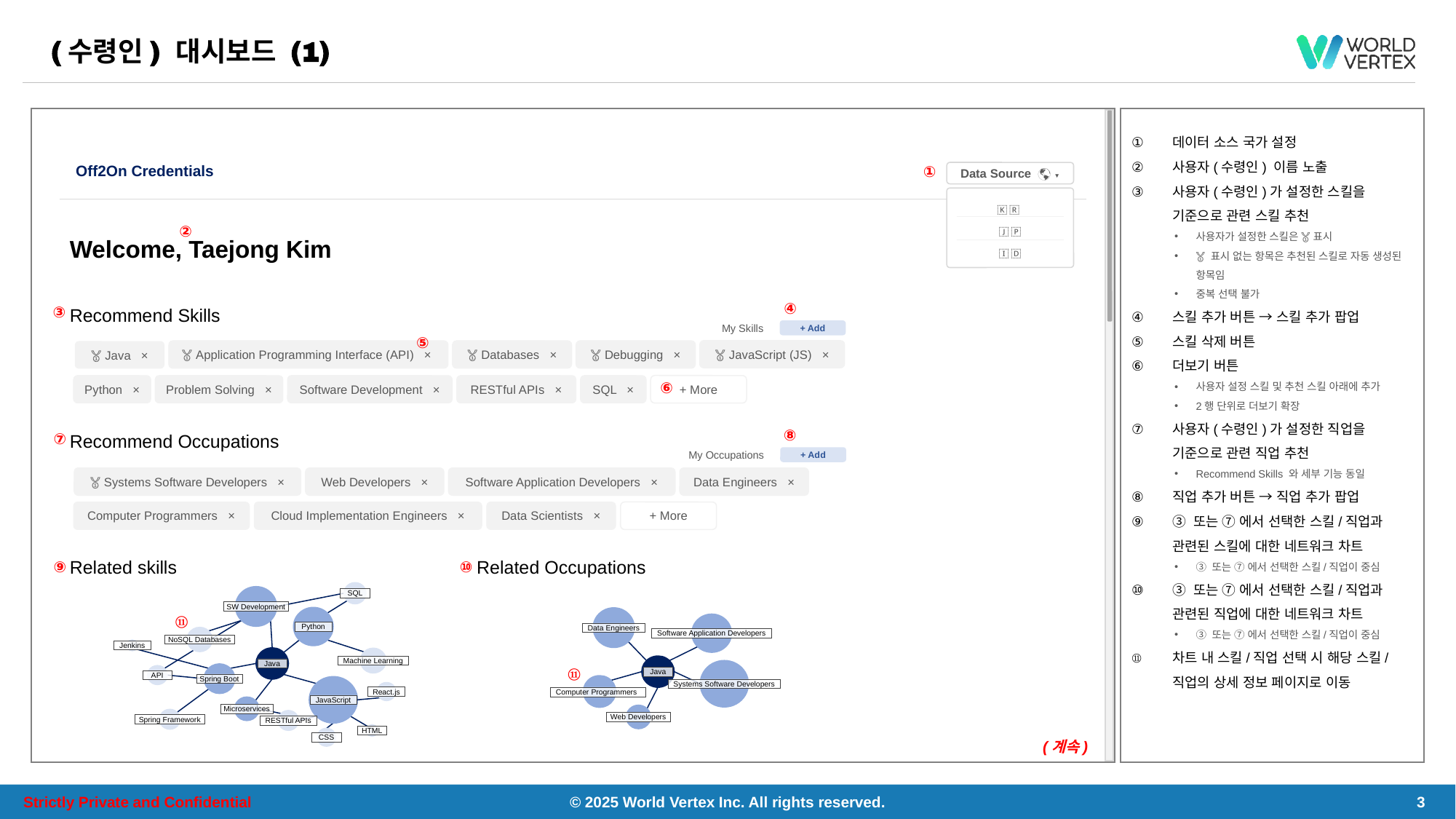

# (수령인) 대시보드 (1)

데이터 소스 국가 설정
사용자(수령인) 이름 노출
사용자(수령인)가 설정한 스킬을 기준으로 관련 스킬 추천
사용자가 설정한 스킬은 🥇 표시
🥇 표시 없는 항목은 추천된 스킬로 자동 생성된 항목임
중복 선택 불가
스킬 추가 버튼 → 스킬 추가 팝업
스킬 삭제 버튼
더보기 버튼
사용자 설정 스킬 및 추천 스킬 아래에 추가
2행 단위로 더보기 확장
사용자(수령인)가 설정한 직업을 기준으로 관련 직업 추천
Recommend Skills 와 세부 기능 동일
직업 추가 버튼 → 직업 추가 팝업
③ 또는 ⑦ 에서 선택한 스킬/직업과 관련된 스킬에 대한 네트워크 차트
③ 또는 ⑦ 에서 선택한 스킬/직업이 중심
③ 또는 ⑦ 에서 선택한 스킬/직업과 관련된 직업에 대한 네트워크 차트
③ 또는 ⑦ 에서 선택한 스킬/직업이 중심
차트 내 스킬/직업 선택 시 해당 스킬/직업의 상세 정보 페이지로 이동

Off2On Credentials
Data Source  🌎 ▼
🇰🇷
🇯🇵
🇮🇩
①
Welcome, Taejong Kim
②
④

③
Recommend Skills

+ Add
🥇  My Skills
🥇 JavaScript (JS)   ×
🥇 Application Programming Interface (API)   ×
🥇 Databases   ×
🥇 Debugging   ×
🥇 Java   ×
⑥
SQL   ×
+ More
Python   ×
Problem Solving   ×
Software Development   ×
RESTful APIs   ×
⑤
⑧

⑦
Recommend Occupations

+ Add
🥇 My Occupations
🥇 Systems Software Developers   ×
Web Developers   ×
Software Application Developers   ×
Data Engineers   ×
Computer Programmers   ×
Cloud Implementation Engineers   ×
Data Scientists   ×
+ More
Related skills
⑨

SQL

SW Development

Python

NoSQL Databases

Jenkins

Java

Machine Learning

Spring Boot

API

JavaScript

React.js

Microservices

Spring Framework

RESTful APIs

HTML

CSS
⑪
Related Occupations
⑩

Data Engineers

Software Application Developers

Java
⑪

Systems Software Developers

Computer Programmers

Web Developers
(계속)